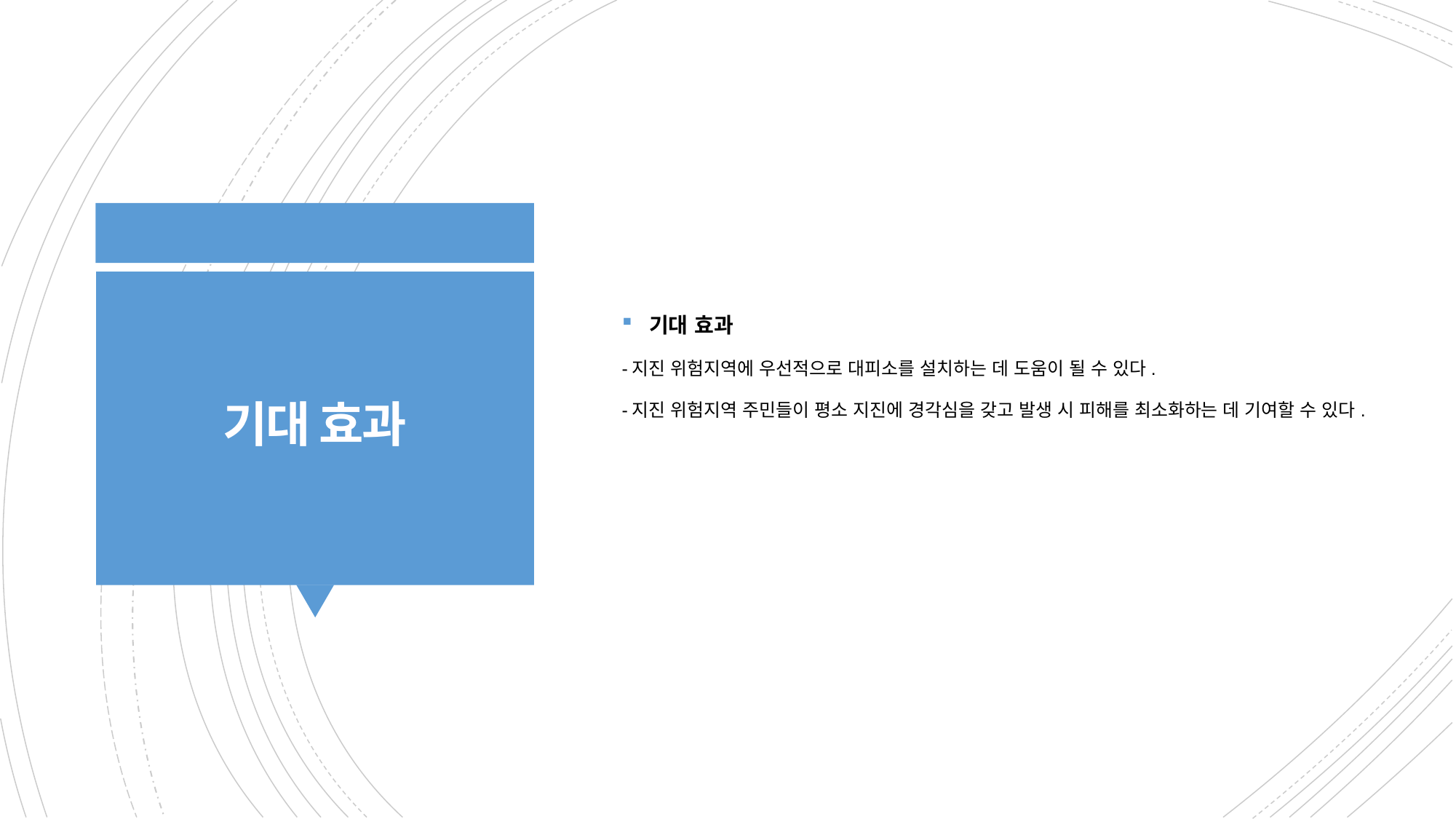

기대 효과
-지진 위험지역에 우선적으로 대피소를 설치하는 데 도움이 될 수 있다.
-지진 위험지역 주민들이 평소 지진에 경각심을 갖고 발생 시 피해를 최소화하는 데 기여할 수 있다.

# 기대 효과